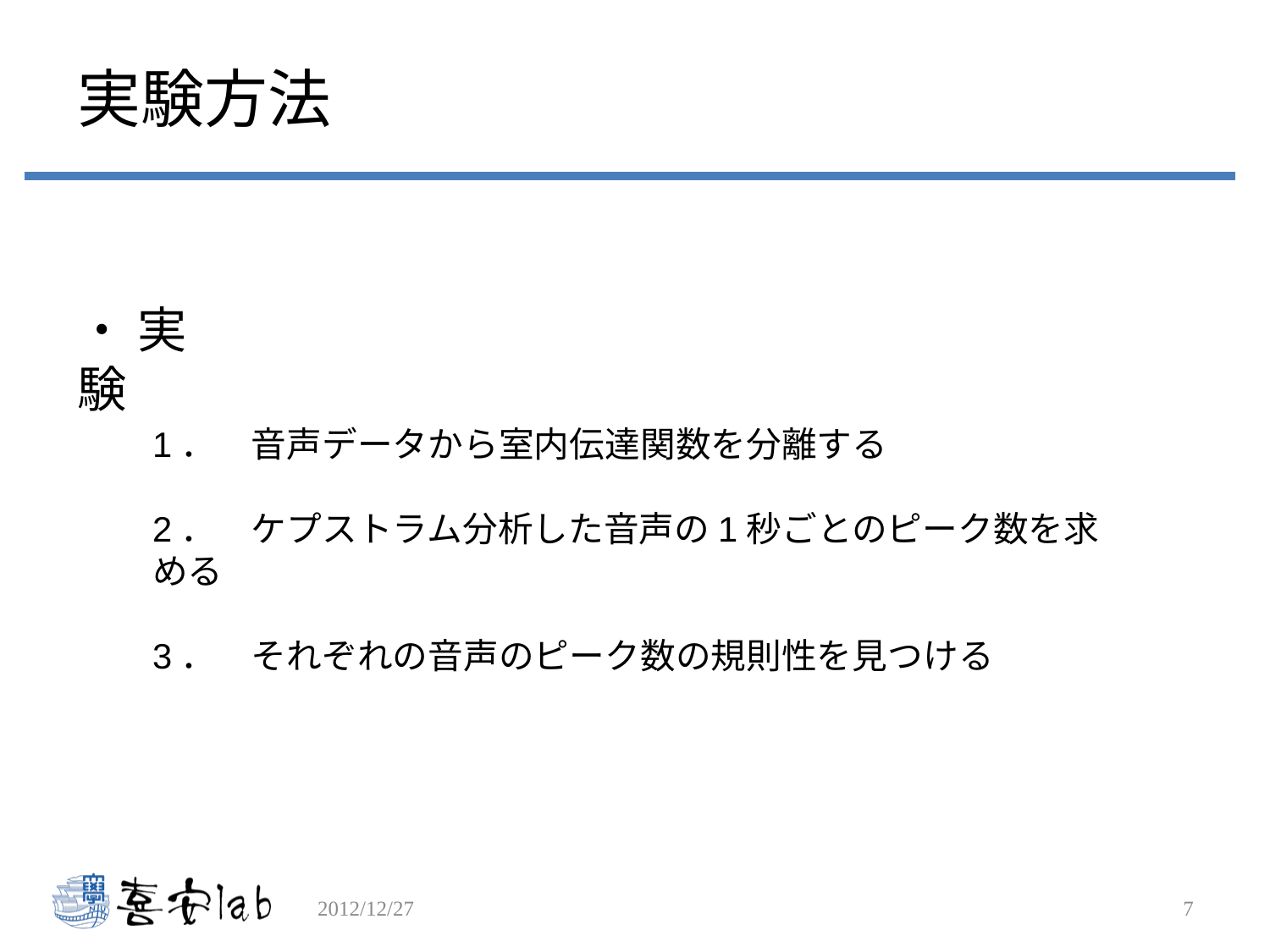

# 実験方法
・ 実験
1．　音声データから室内伝達関数を分離する

2．　ケプストラム分析した音声の1秒ごとのピーク数を求める

3．　それぞれの音声のピーク数の規則性を見つける

2012/12/27
7